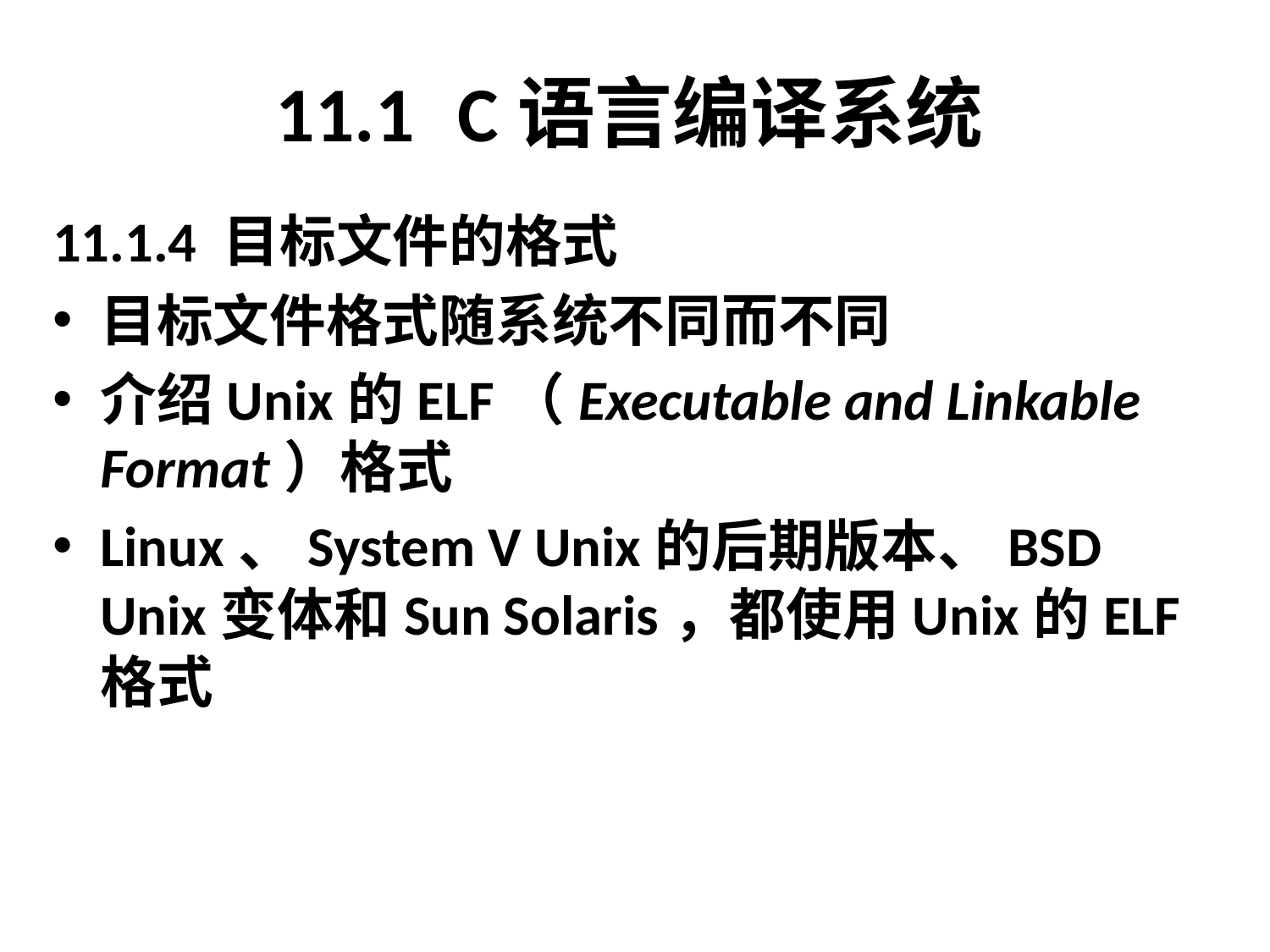

# 11.1  C语言编译系统
11.1.4 目标文件的格式
目标文件格式随系统不同而不同
介绍Unix的ELF（Executable and Linkable Format）格式
Linux、System V Unix的后期版本、BSD Unix变体和Sun Solaris，都使用Unix的ELF格式